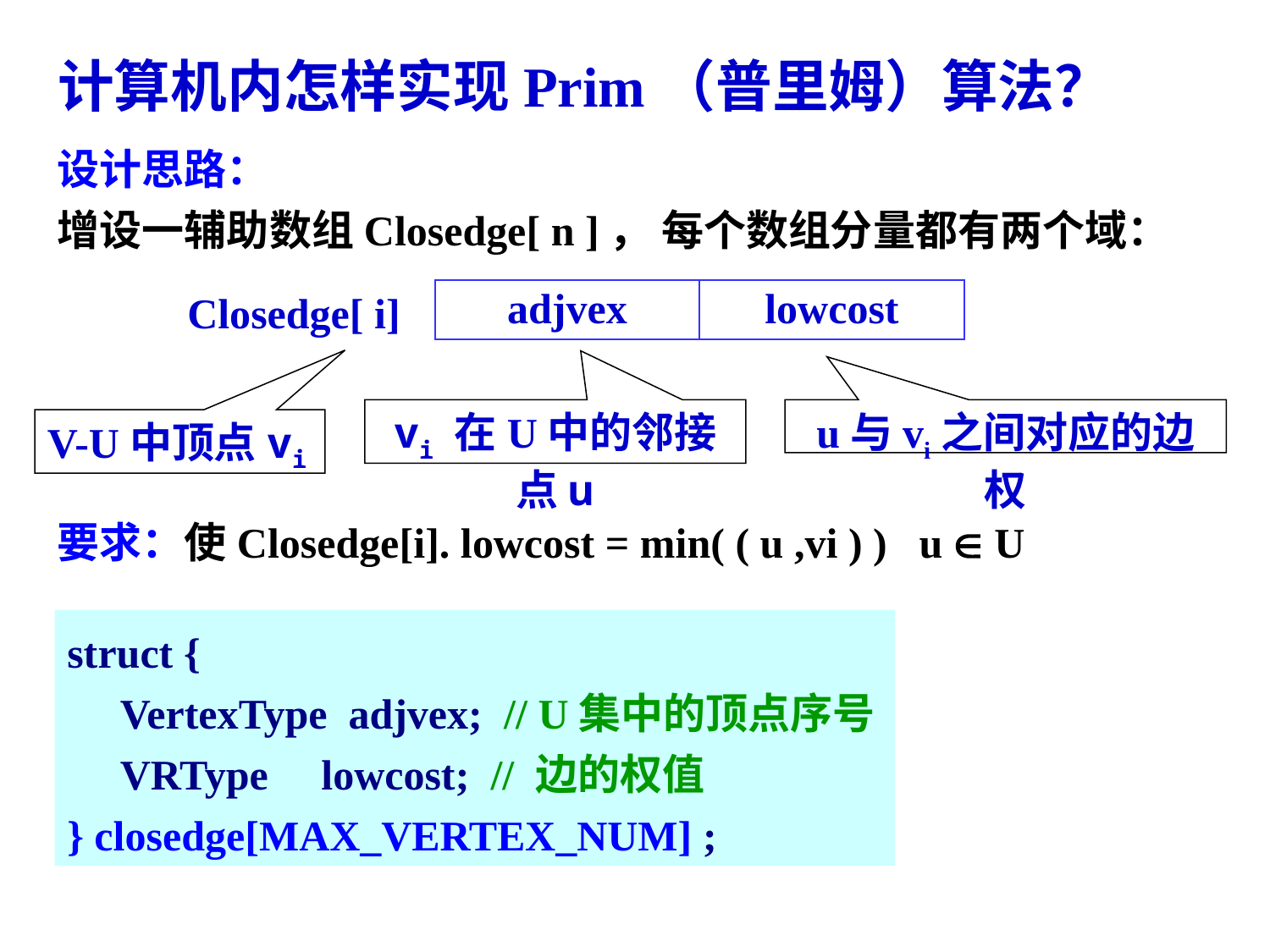

# 计算机内怎样实现Prim（普里姆）算法？
设计思路：
增设一辅助数组Closedge[ n ]， 每个数组分量都有两个域：
Closedge[ i]
| adjvex | lowcost |
| --- | --- |
vi 在U中的邻接点u
u与vi之间对应的边权
V-U中顶点vi
要求：使Closedge[i]. lowcost = min( ( u ,vi ) )   u ∈ U
struct {
     VertexType  adjvex;  // U集中的顶点序号
     VRType     lowcost;  // 边的权值
} closedge[MAX_VERTEX_NUM] ;